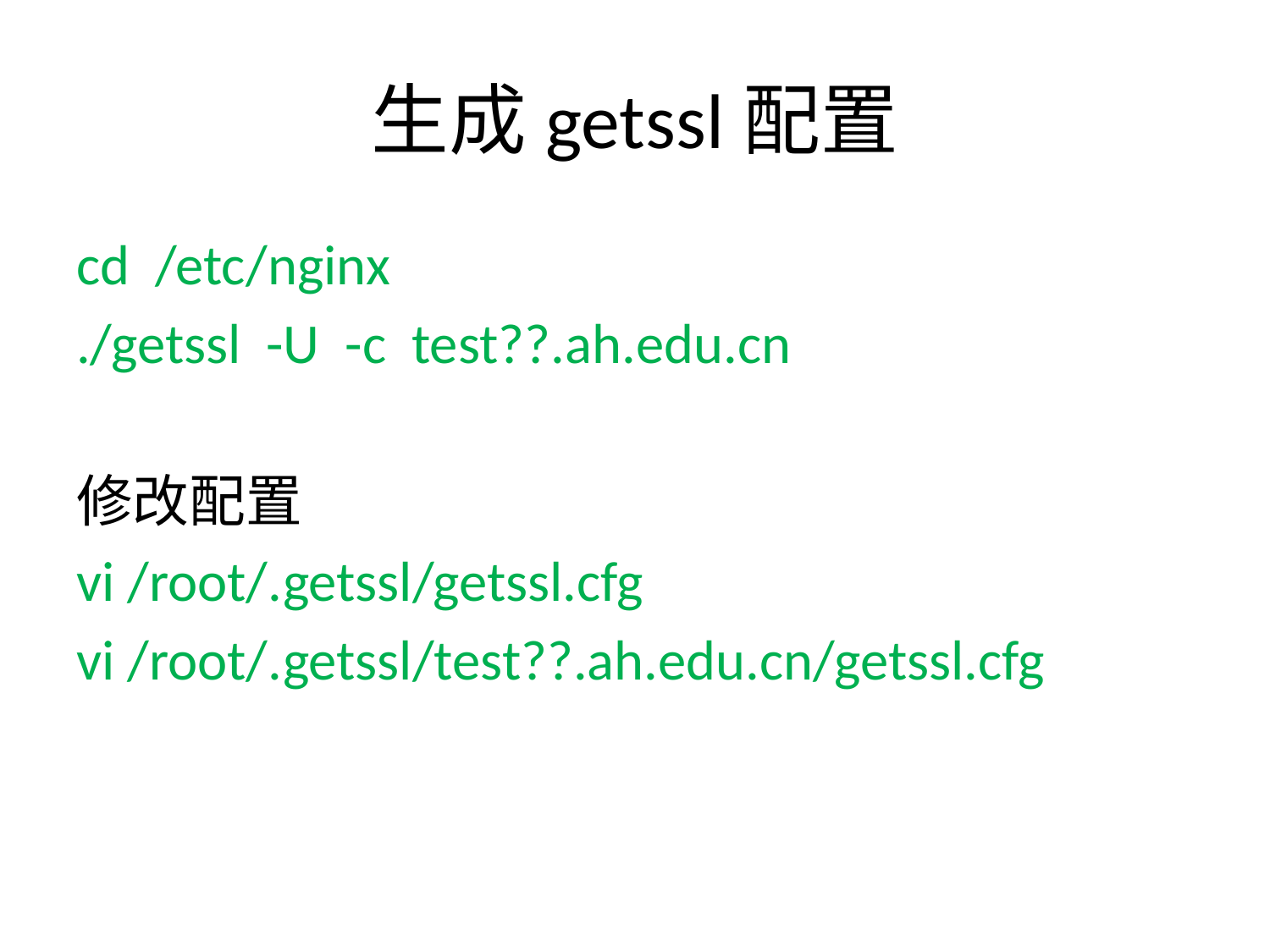

# 生成getssl配置
cd  /etc/nginx
./getssl  -U  -c  test??.ah.edu.cn

修改配置
vi /root/.getssl/getssl.cfg
vi /root/.getssl/test??.ah.edu.cn/getssl.cfg